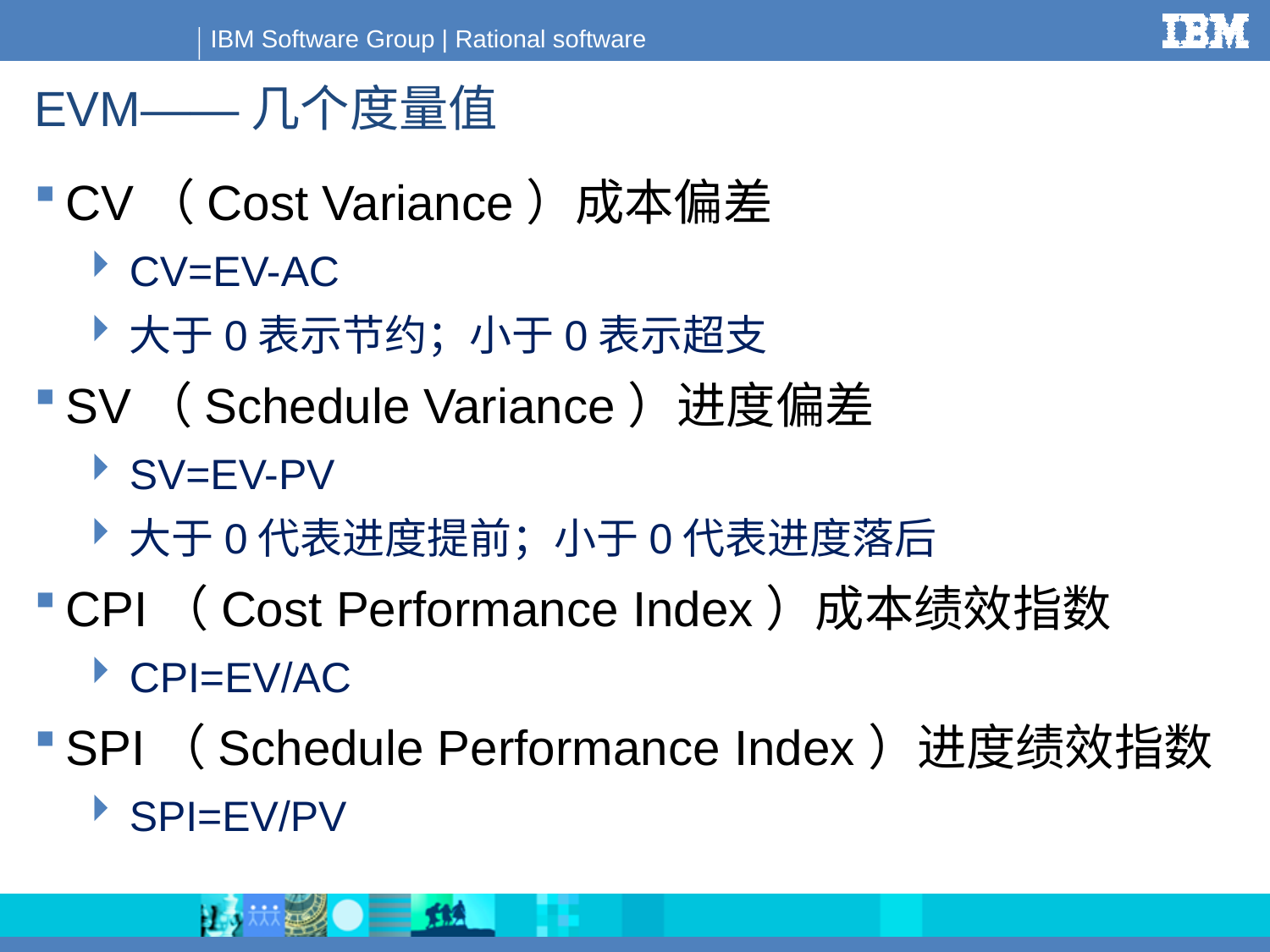

# EVM——几个度量值
CV（Cost Variance）成本偏差
CV=EV-AC
大于0表示节约；小于0表示超支
SV（Schedule Variance）进度偏差
SV=EV-PV
大于0代表进度提前；小于0代表进度落后
CPI（Cost Performance Index）成本绩效指数
CPI=EV/AC
SPI（Schedule Performance Index）进度绩效指数
SPI=EV/PV